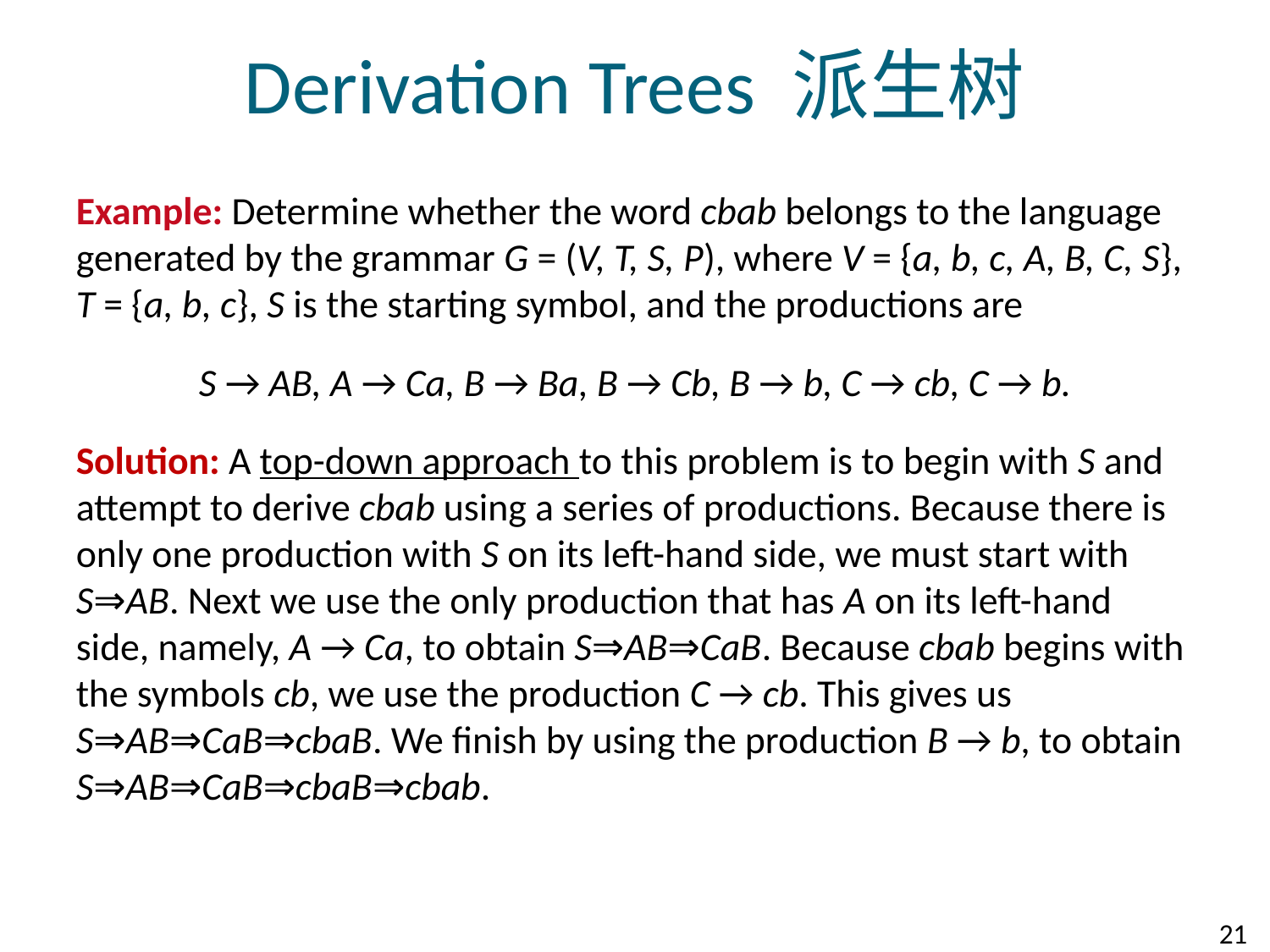

# Derivation Trees 派生树
Example: Determine whether the word cbab belongs to the language generated by the grammar G = (V, T, S, P), where V = {a, b, c, A, B, C, S}, T = {a, b, c}, S is the starting symbol, and the productions are
S → AB, A → Ca, B → Ba, B → Cb, B → b, C → cb, C → b.
Solution: A top-down approach to this problem is to begin with S and attempt to derive cbab using a series of productions. Because there is only one production with S on its left-hand side, we must start with S⇒AB. Next we use the only production that has A on its left-hand side, namely, A → Ca, to obtain S⇒AB⇒CaB. Because cbab begins with the symbols cb, we use the production C → cb. This gives us S⇒AB⇒CaB⇒cbaB. We finish by using the production B → b, to obtain S⇒AB⇒CaB⇒cbaB⇒cbab.